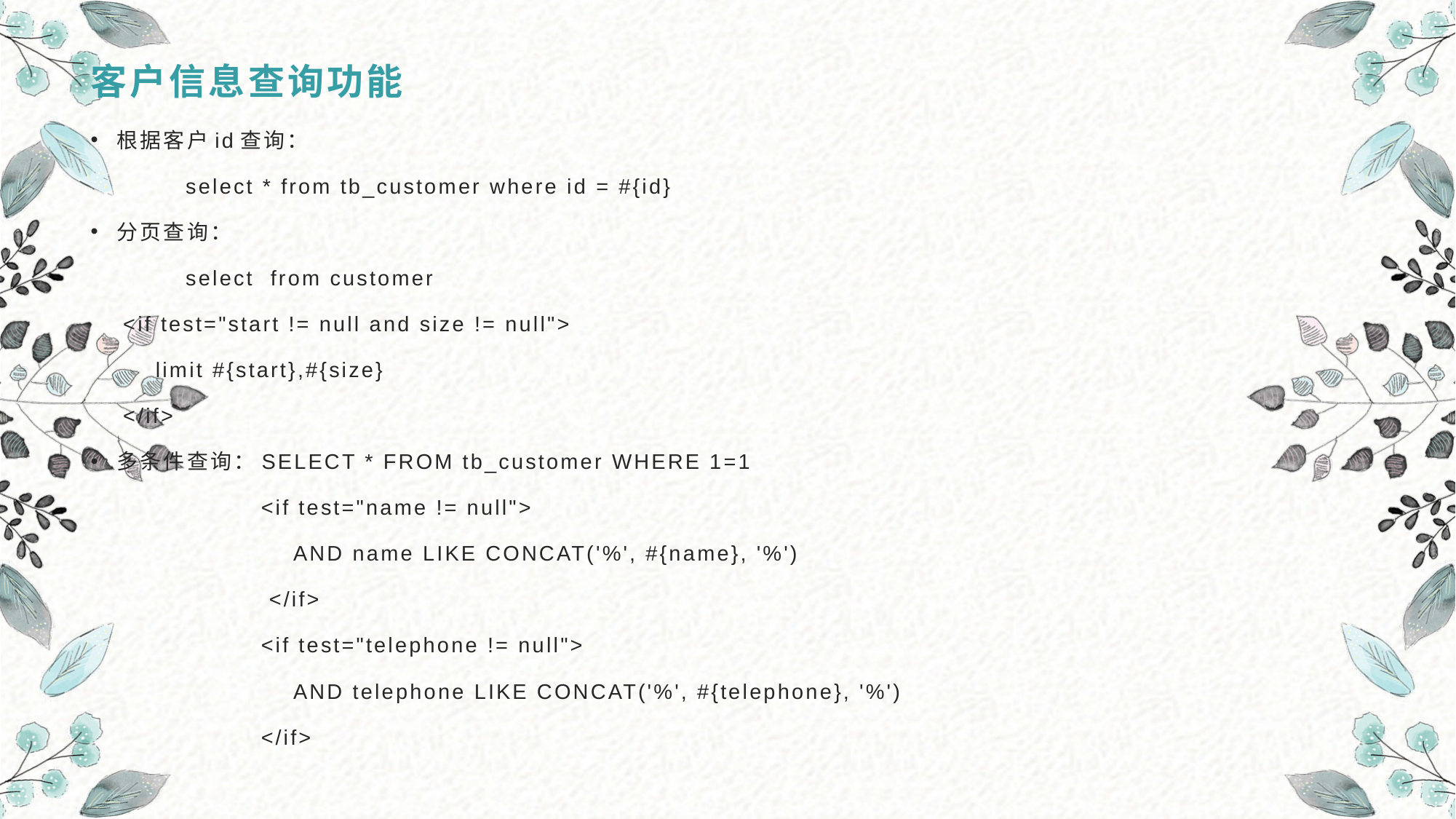

# 客户信息查询功能
根据客户id查询：
	select * from tb_customer where id = #{id}
分页查询：
	select  from customer
    <if test="start != null and size != null">
        limit #{start},#{size}
    </if>
多条件查询：SELECT * FROM tb_customer WHERE 1=1
        <if test="name != null">
            AND name LIKE CONCAT('%', #{name}, '%')
         </if>
        <if test="telephone != null">
            AND telephone LIKE CONCAT('%', #{telephone}, '%')
        </if>